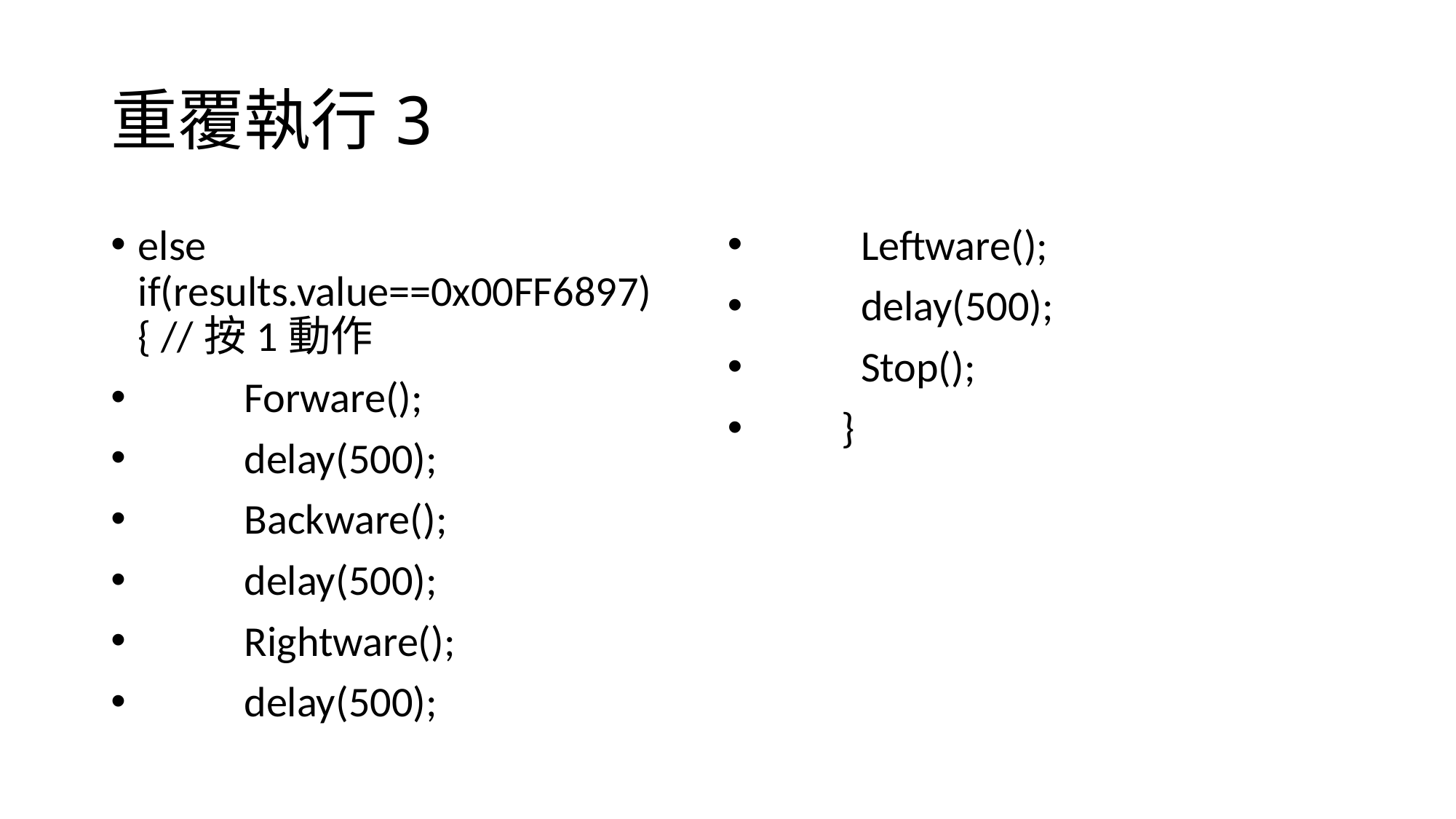

# 重覆執行3
else if(results.value==0x00FF6897)  { //按1動作
           Forware();
           delay(500);
           Backware();
           delay(500);
           Rightware();
           delay(500);
           Leftware();
           delay(500);
           Stop();
         }